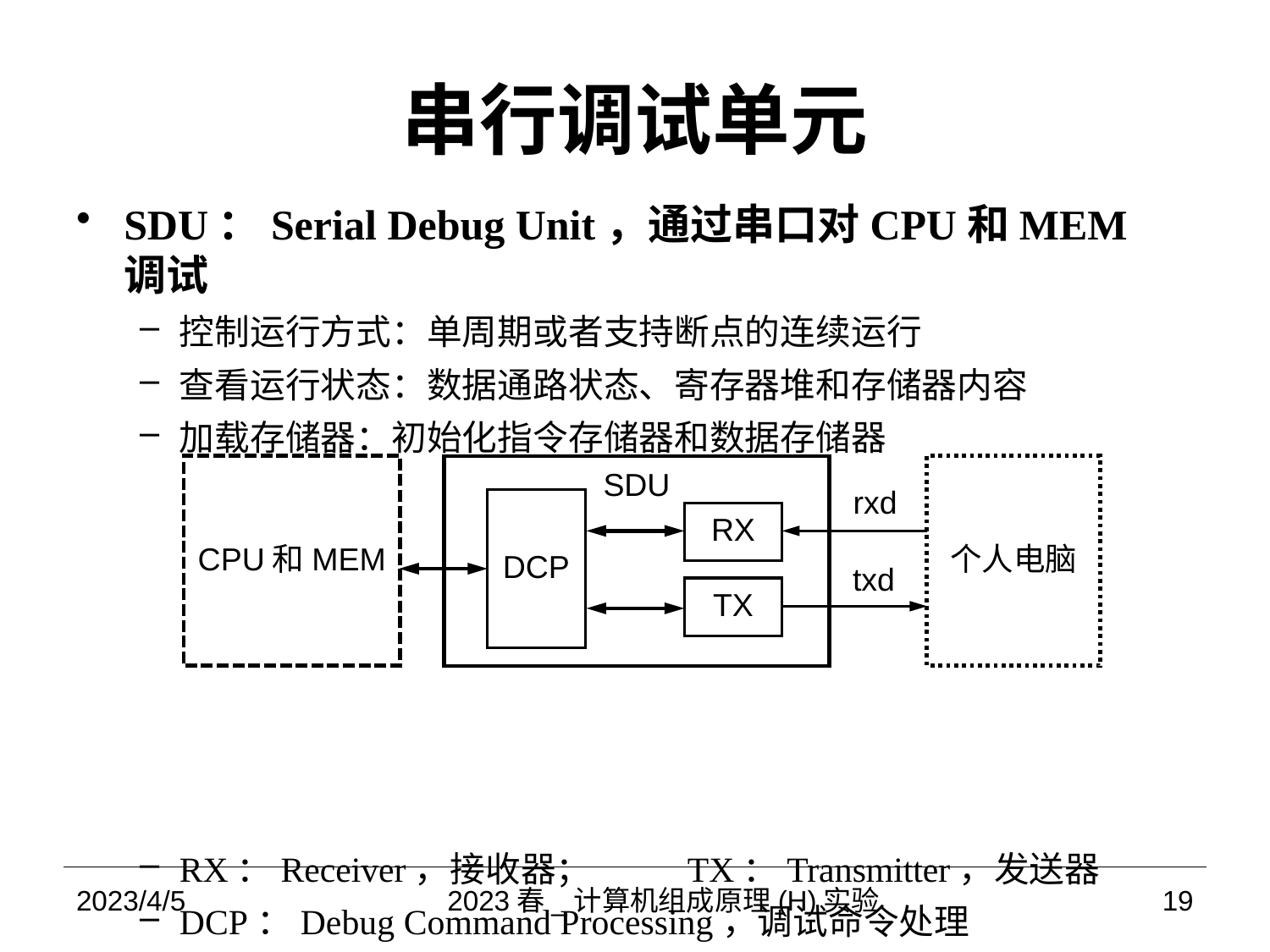

# 串行调试单元
SDU：Serial Debug Unit，通过串口对CPU和MEM调试
控制运行方式：单周期或者支持断点的连续运行
查看运行状态：数据通路状态、寄存器堆和存储器内容
加载存储器：初始化指令存储器和数据存储器

RX：Receiver，接收器；	TX：Transmitter，发送器
DCP：Debug Command Processing，调试命令处理

CPU和MEM
个人电脑
SDU
rxd
DCP
RX

txd
TX

2023/4/5
2023春_计算机组成原理(H)实验
19